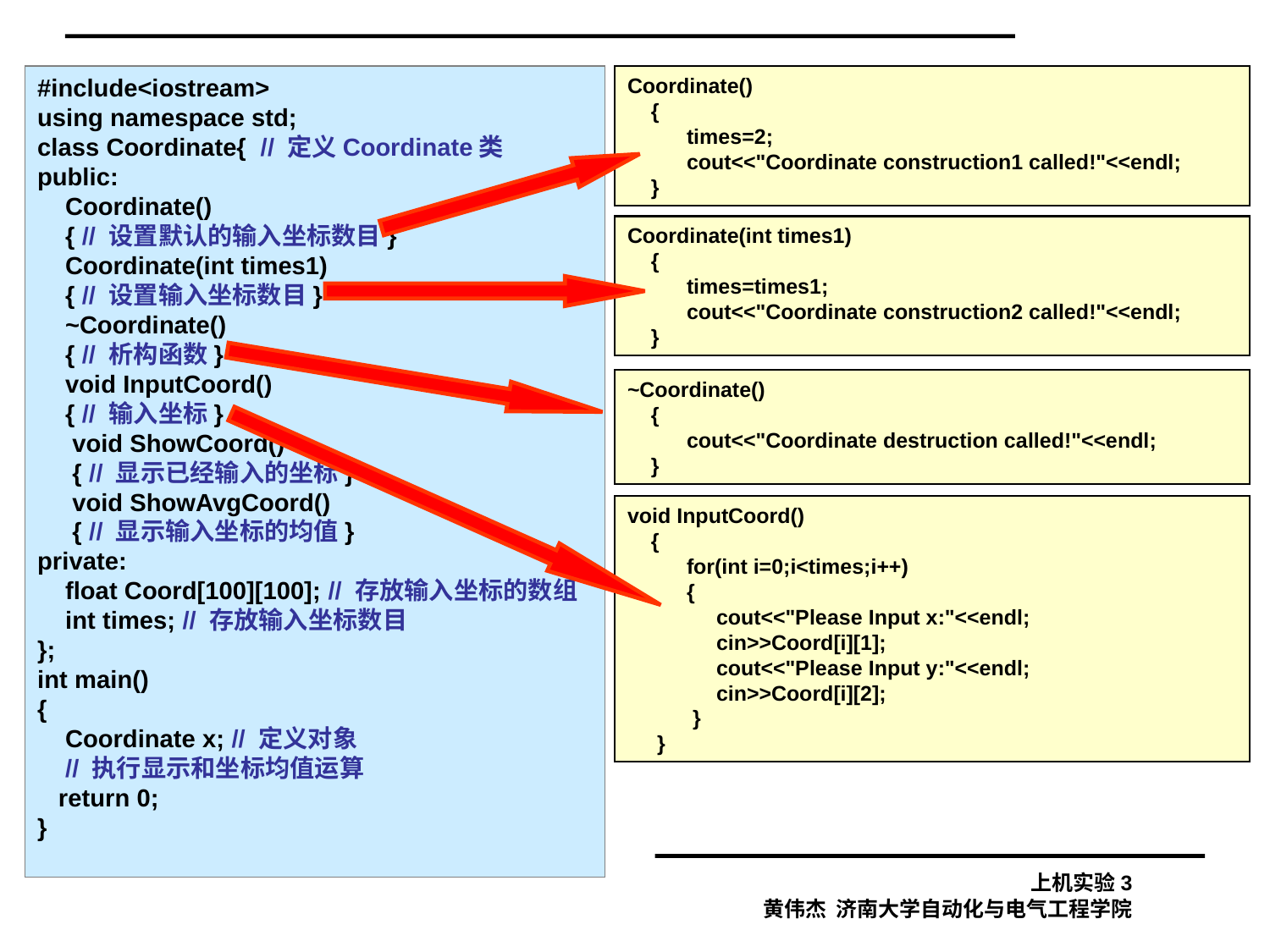

#include<iostream>
using namespace std;
class Coordinate{  // 定义Coordinate类
public:
    Coordinate()
    { // 设置默认的输入坐标数目}
    Coordinate(int times1)
    { // 设置输入坐标数目}
    ~Coordinate()
    { // 析构函数}
    void InputCoord()
    { // 输入坐标}
     void ShowCoord()
     { // 显示已经输入的坐标}
     void ShowAvgCoord()
     { // 显示输入坐标的均值}
private:
    float Coord[100][100]; // 存放输入坐标的数组
    int times; // 存放输入坐标数目
};
int main()
{
    Coordinate x; // 定义对象
    // 执行显示和坐标均值运算
   return 0;
}

Coordinate()
    {
          times=2;
          cout<<"Coordinate construction1 called!"<<endl;
    }

Coordinate(int times1)
    {
          times=times1;
          cout<<"Coordinate construction2 called!"<<endl;
    }

~Coordinate()
    {
          cout<<"Coordinate destruction called!"<<endl;
    }

void InputCoord()
    {
          for(int i=0;i<times;i++)
          {
               cout<<"Please Input x:"<<endl;
               cin>>Coord[i][1];
               cout<<"Please Input y:"<<endl;
               cin>>Coord[i][2];
           }
     }